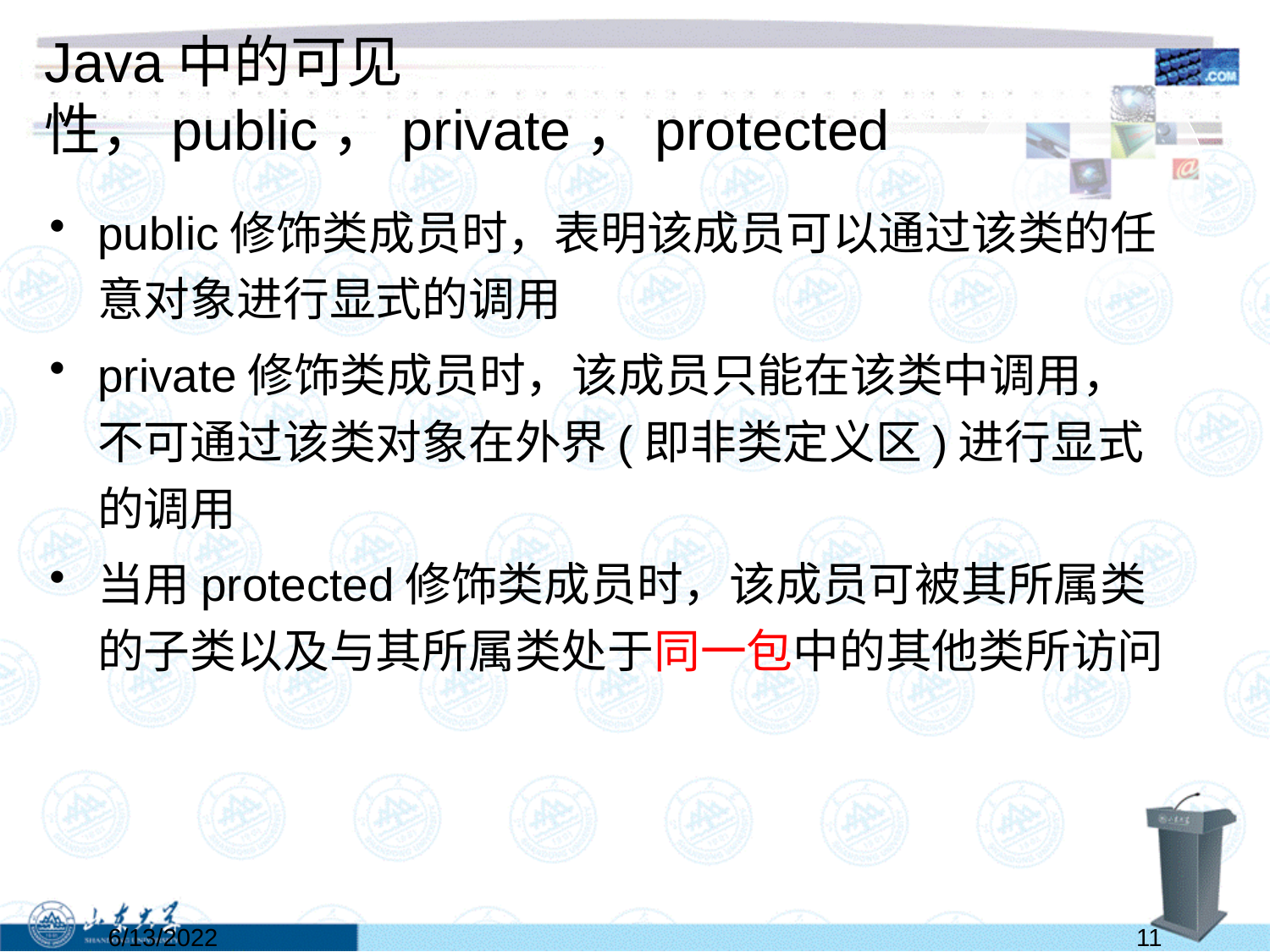

# Java中的可见性，public，private，protected
public修饰类成员时，表明该成员可以通过该类的任意对象进行显式的调用
private修饰类成员时，该成员只能在该类中调用，不可通过该类对象在外界(即非类定义区)进行显式的调用
当用protected修饰类成员时，该成员可被其所属类的子类以及与其所属类处于同一包中的其他类所访问
6/13/2022
11